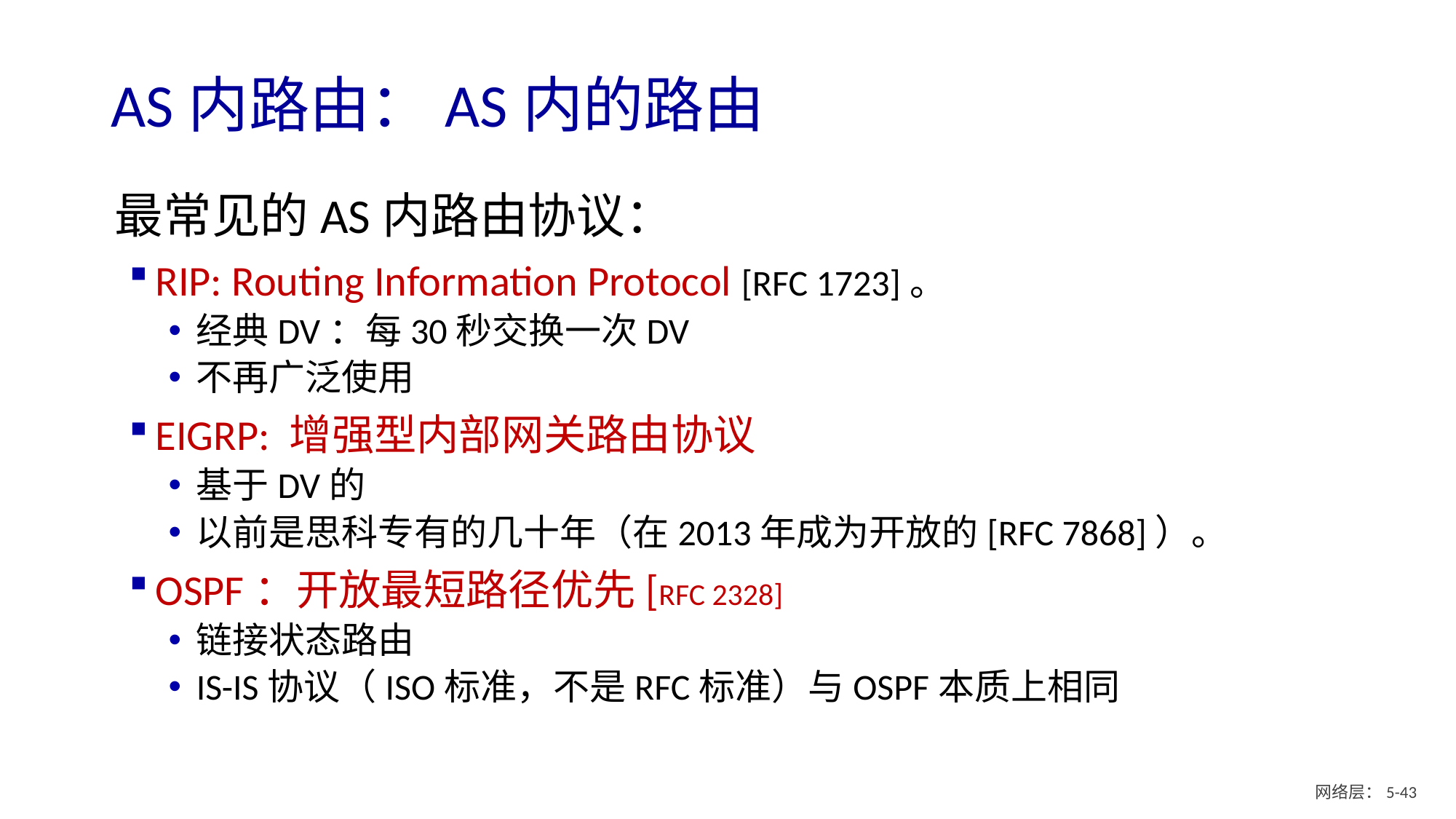

# AS内路由：AS内的路由
最常见的AS内路由协议：
RIP: Routing Information Protocol [RFC 1723]。
经典DV：每30秒交换一次DV
不再广泛使用
EIGRP: 增强型内部网关路由协议
基于DV的
以前是思科专有的几十年（在2013年成为开放的[RFC 7868]）。
OSPF：开放最短路径优先[RFC 2328]
链接状态路由
IS-IS协议（ISO标准，不是RFC标准）与OSPF本质上相同

网络层：5-43